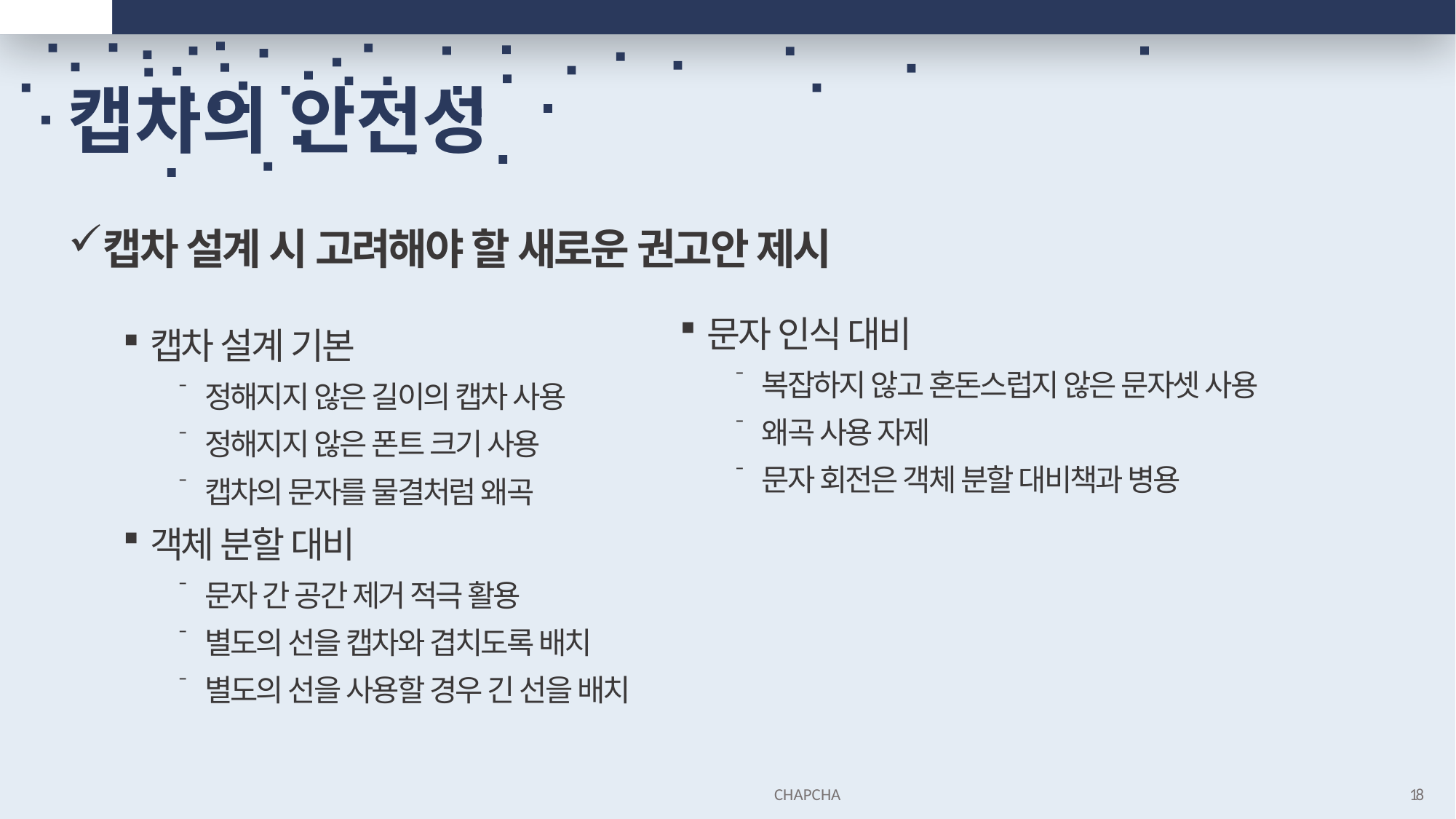

# 캡차의 안전성
캡차 설계 시 고려해야 할 새로운 권고안 제시

캡차 설계 기본
정해지지 않은 길이의 캡차 사용
정해지지 않은 폰트 크기 사용
캡차의 문자를 물결처럼 왜곡
객체 분할 대비
문자 간 공간 제거 적극 활용
별도의 선을 캡차와 겹치도록 배치
별도의 선을 사용할 경우 긴 선을 배치
문자 인식 대비
복잡하지 않고 혼돈스럽지 않은 문자셋 사용
왜곡 사용 자제
문자 회전은 객체 분할 대비책과 병용
CHAPCHA
18